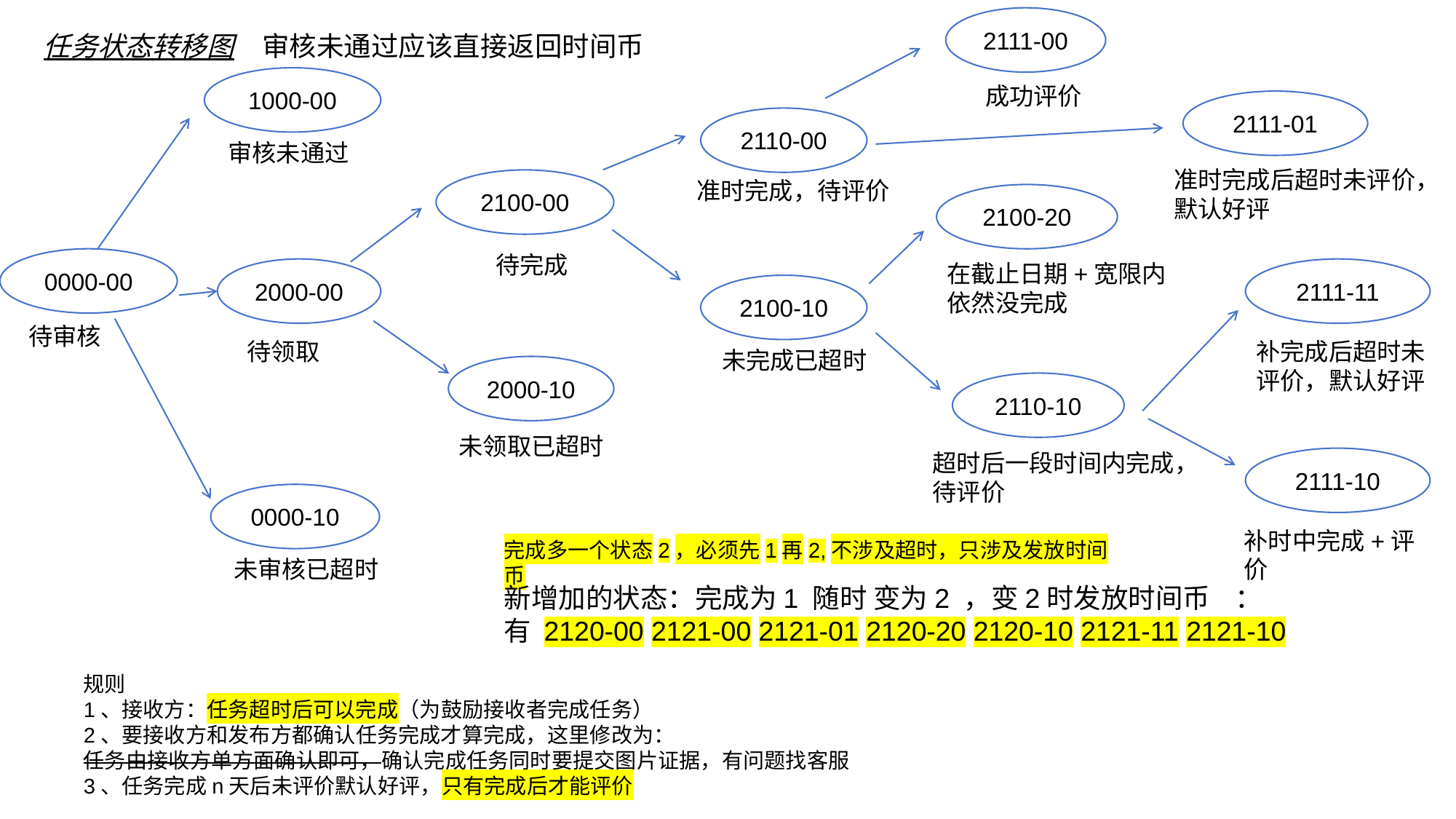

2111-00
任务状态转移图
审核未通过应该直接返回时间币
1000-00
成功评价
2111-01
2110-00
审核未通过
准时完成后超时未评价，默认好评
2100-00
准时完成，待评价
2100-20
待完成
0000-00
在截止日期+宽限内依然没完成
2000-00
2111-11
2100-10
待审核
待领取
补完成后超时未评价，默认好评
未完成已超时
2000-10
2110-10
未领取已超时
超时后一段时间内完成，待评价
2111-10
0000-10
补时中完成+评价
完成多一个状态2，必须先1再2,不涉及超时，只涉及发放时间币
未审核已超时
新增加的状态：完成为1 随时 变为2 ，变2时发放时间币    ：
有 2120-00 2121-00 2121-01 2120-20 2120-10 2121-11 2121-10
规则
1、接收方：任务超时后可以完成（为鼓励接收者完成任务）
2、要接收方和发布方都确认任务完成才算完成，这里修改为：
任务由接收方单方面确认即可，确认完成任务同时要提交图片证据，有问题找客服
3、任务完成n天后未评价默认好评，只有完成后才能评价